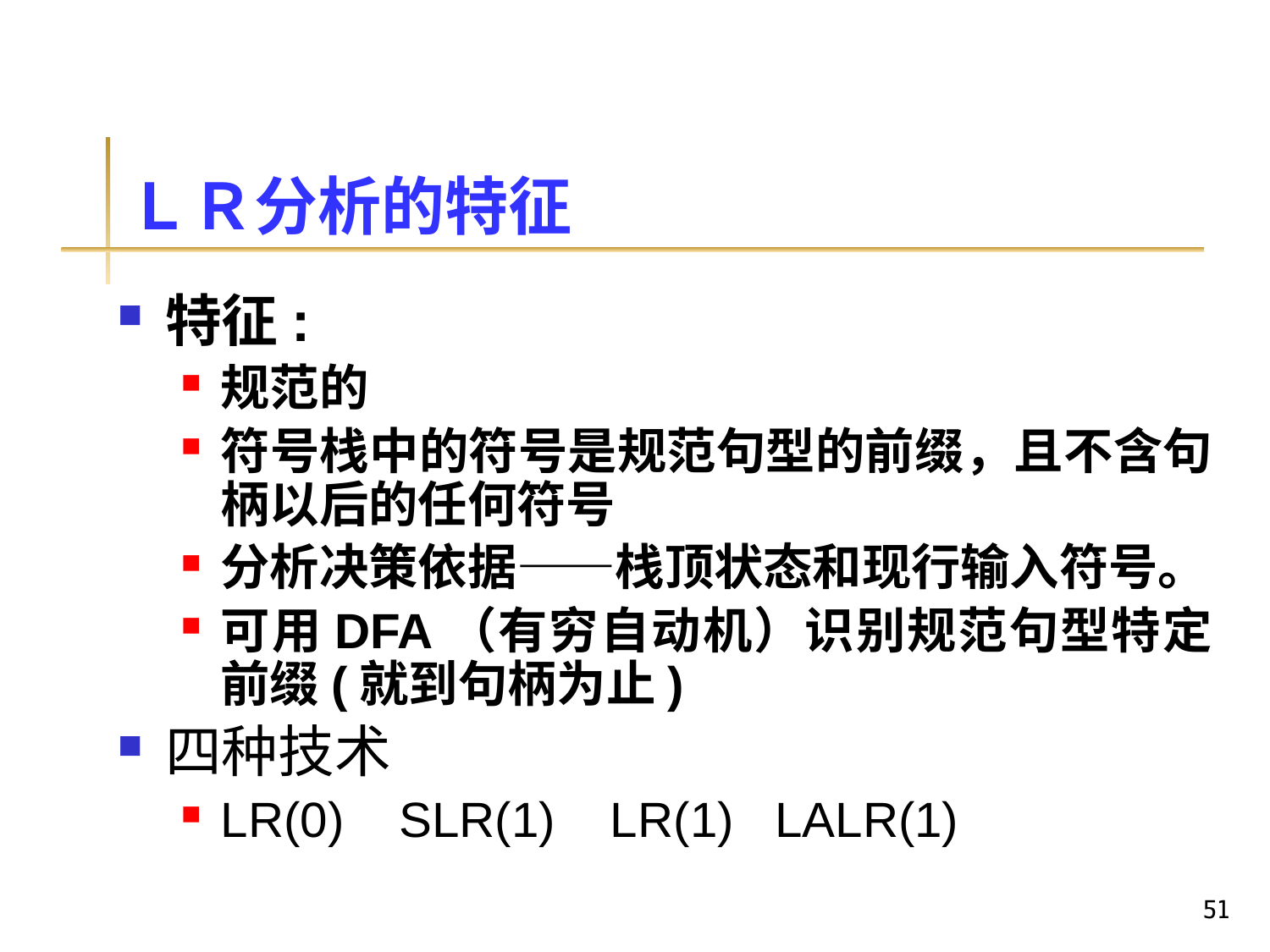

# ＬＲ分析的特征
特征:
规范的
符号栈中的符号是规范句型的前缀，且不含句柄以后的任何符号
分析决策依据——栈顶状态和现行输入符号。
可用DFA（有穷自动机）识别规范句型特定前缀(就到句柄为止)
四种技术
LR(0)    SLR(1)    LR(1)   LALR(1)
51